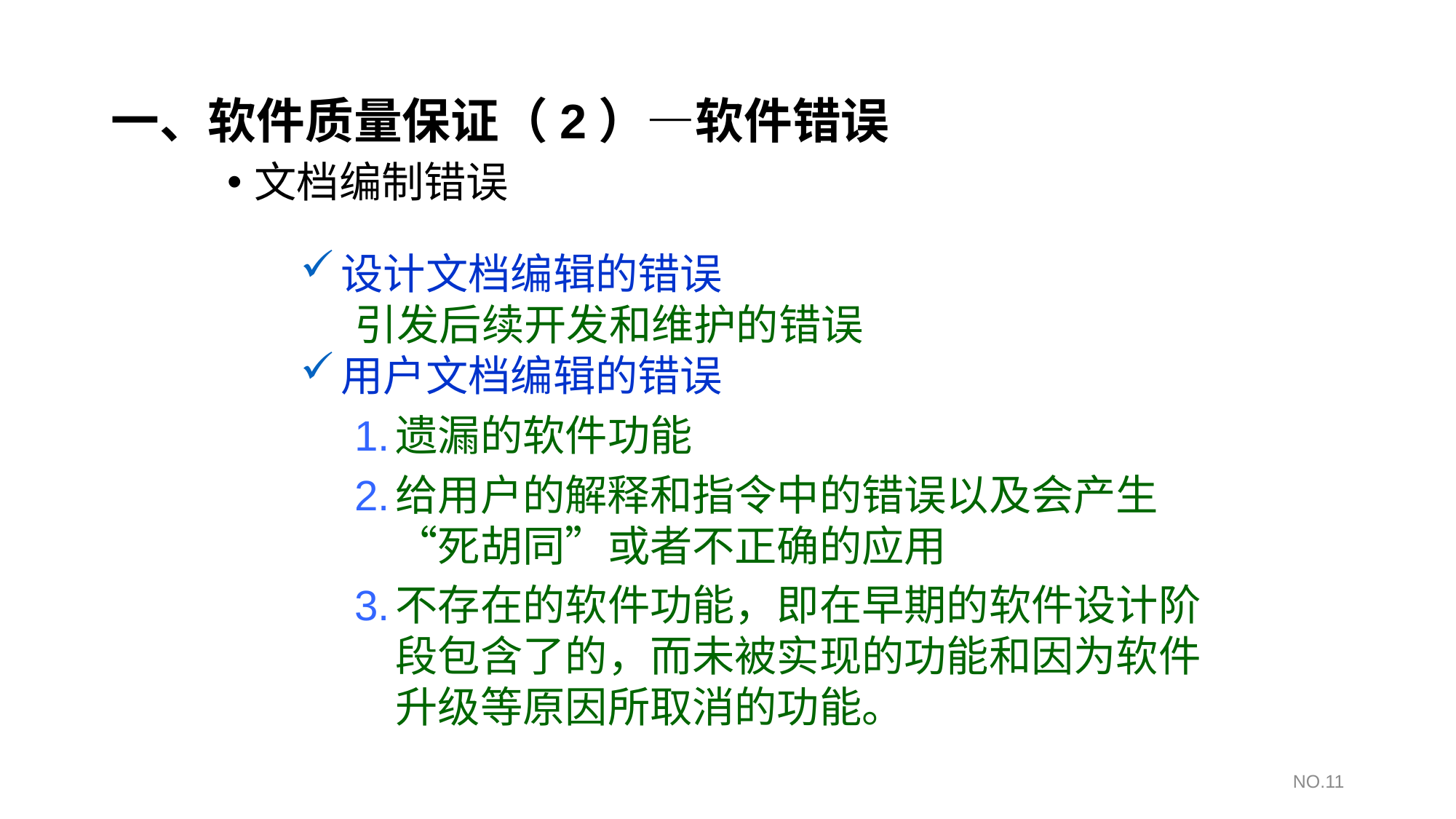

# 一、软件质量保证（2）—软件错误
文档编制错误
设计文档编辑的错误
引发后续开发和维护的错误
用户文档编辑的错误
遗漏的软件功能
给用户的解释和指令中的错误以及会产生“死胡同”或者不正确的应用
不存在的软件功能，即在早期的软件设计阶段包含了的，而未被实现的功能和因为软件升级等原因所取消的功能。
NO.11